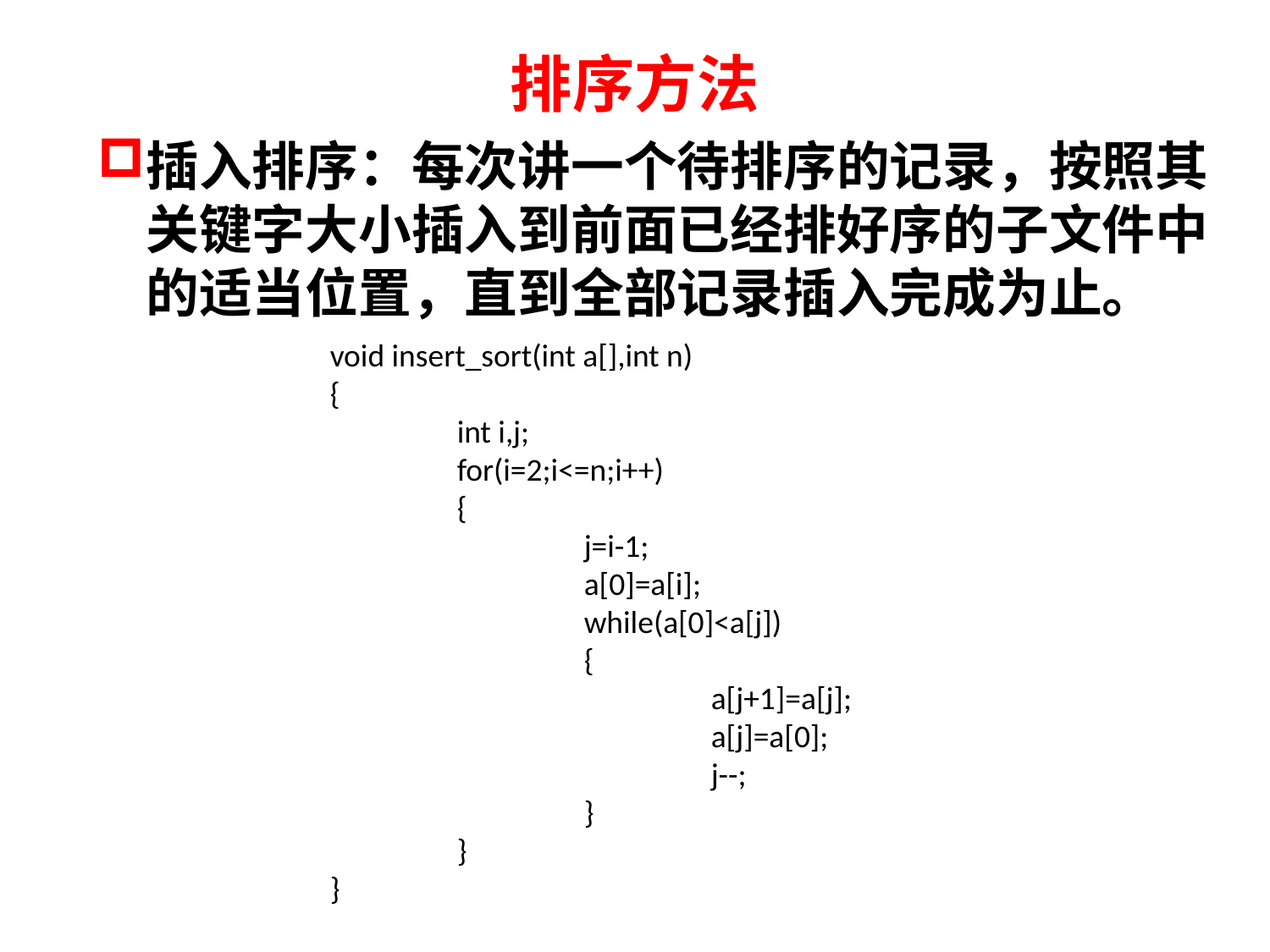

# 排序方法
插入排序：每次讲一个待排序的记录，按照其关键字大小插入到前面已经排好序的子文件中的适当位置，直到全部记录插入完成为止。
void insert_sort(int a[],int n)
{
	int i,j;
	for(i=2;i<=n;i++)
	{
		j=i-1;
		a[0]=a[i];
		while(a[0]<a[j])
		{
			a[j+1]=a[j];
			a[j]=a[0];
			j--;
		}
	}
}